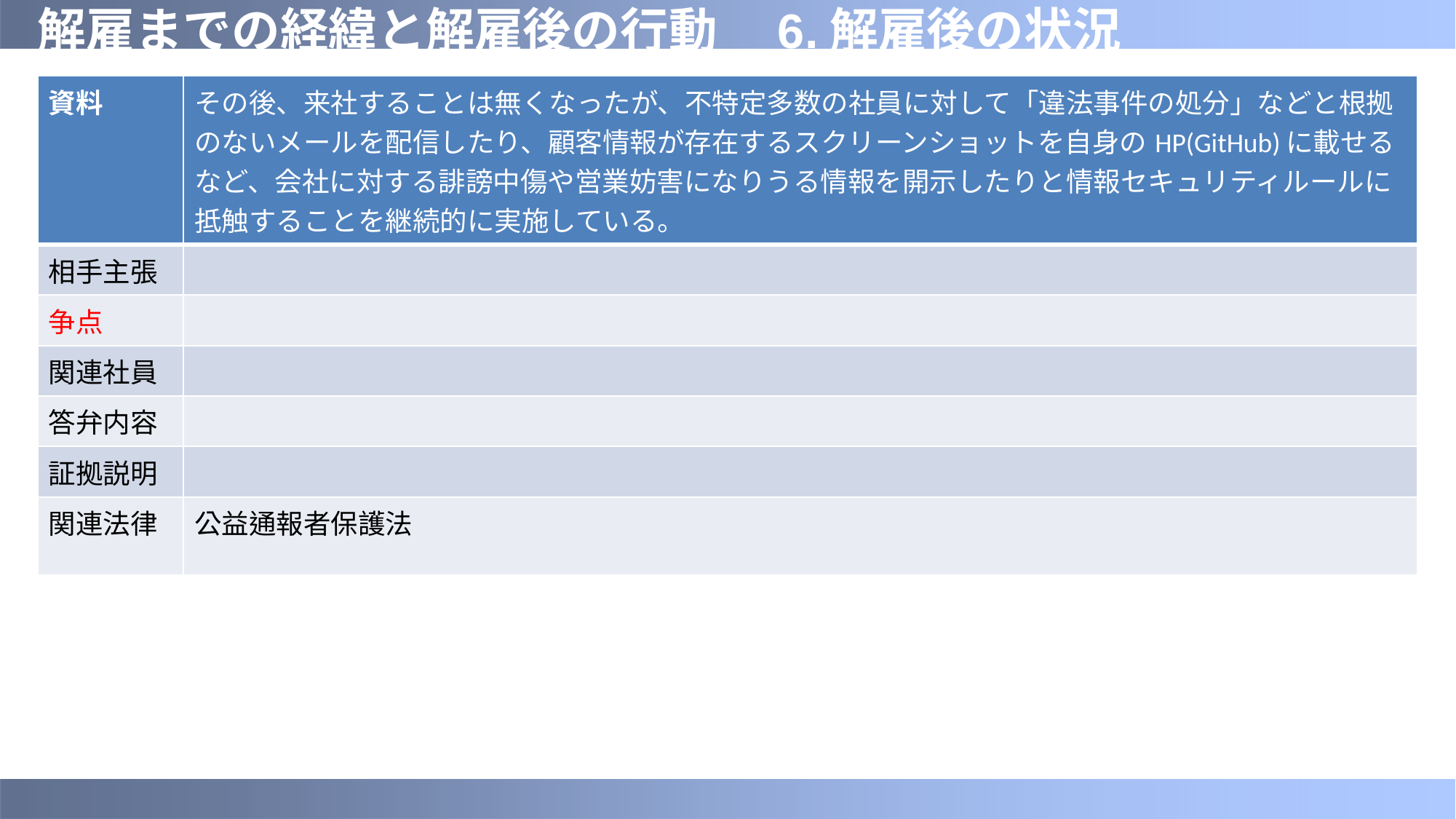

# 解雇までの経緯と解雇後の行動　6.解雇後の状況
| 資料 | その後、来社することは無くなったが、不特定多数の社員に対して「違法事件の処分」などと根拠のないメールを配信したり、顧客情報が存在するスクリーンショットを自身のHP(GitHub)に載せるなど、会社に対する誹謗中傷や営業妨害になりうる情報を開示したりと情報セキュリティルールに抵触することを継続的に実施している。 |
| --- | --- |
| 相手主張 |  |
| 争点 |  |
| 関連社員 |  |
| 答弁内容 |  |
| 証拠説明 |  |
| 関連法律 | 公益通報者保護法 |